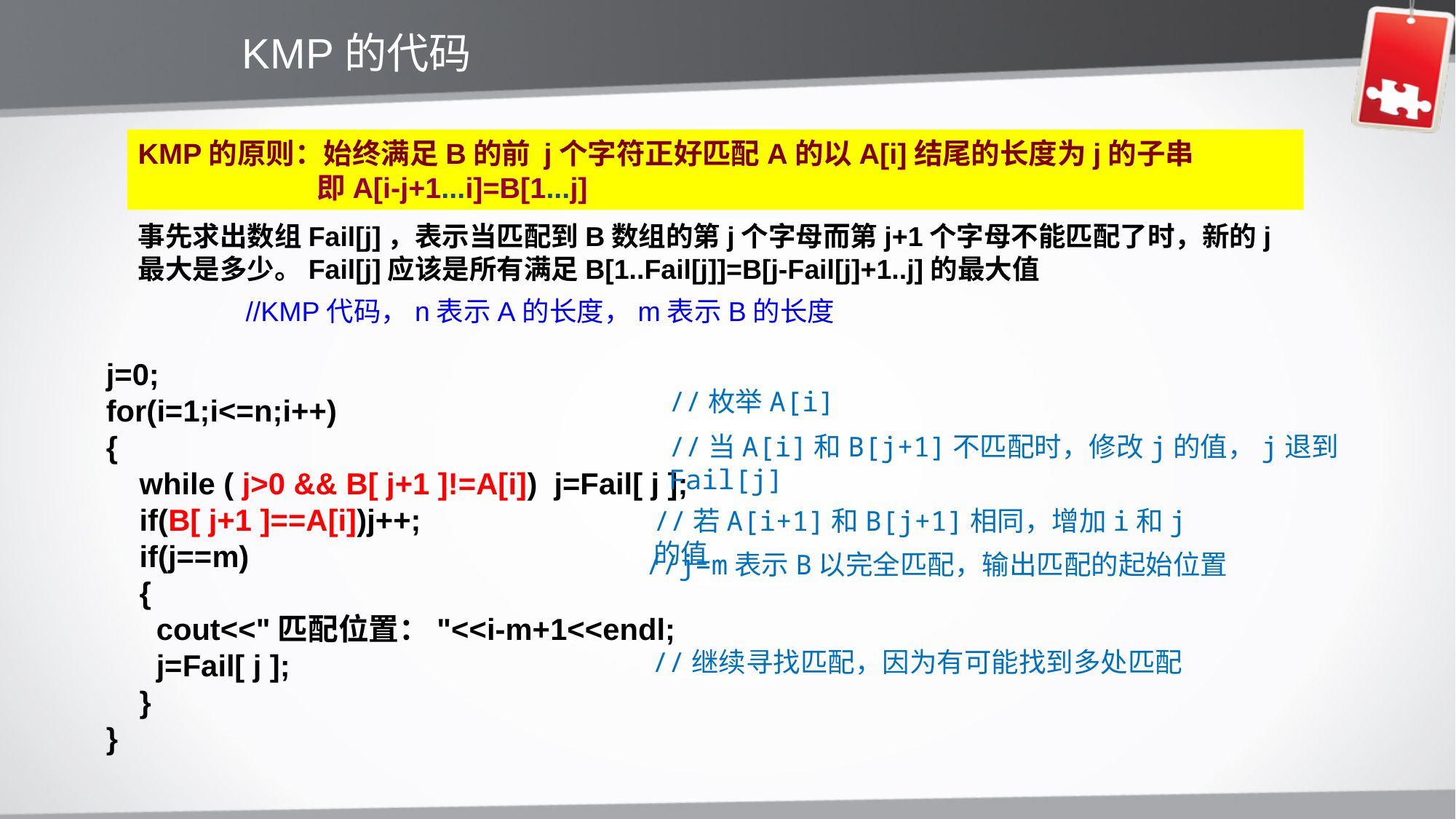

KMP的代码
KMP的原则：始终满足B的前 j个字符正好匹配A的以A[i]结尾的长度为j的子串
                           即A[i-j+1...i]=B[1...j]
事先求出数组Fail[j]，表示当匹配到B数组的第j个字母而第j+1个字母不能匹配了时，新的j最大是多少。Fail[j]应该是所有满足B[1..Fail[j]]=B[j-Fail[j]+1..j]的最大值
//KMP代码，n表示A的长度，m表示B的长度
j=0;
for(i=1;i<=n;i++)
{
    while ( j>0 && B[ j+1 ]!=A[i])  j=Fail[ j ];
    if(B[ j+1 ]==A[i])j++;
    if(j==m)
    {
      cout<<"匹配位置："<<i-m+1<<endl;
      j=Fail[ j ];
    }
}

//枚举A[i]
//当A[i]和B[j+1]不匹配时，修改j的值，j退到Fail[j]
//若A[i+1]和B[j+1]相同，增加i和j的值
//j=m表示B以完全匹配，输出匹配的起始位置
//继续寻找匹配，因为有可能找到多处匹配